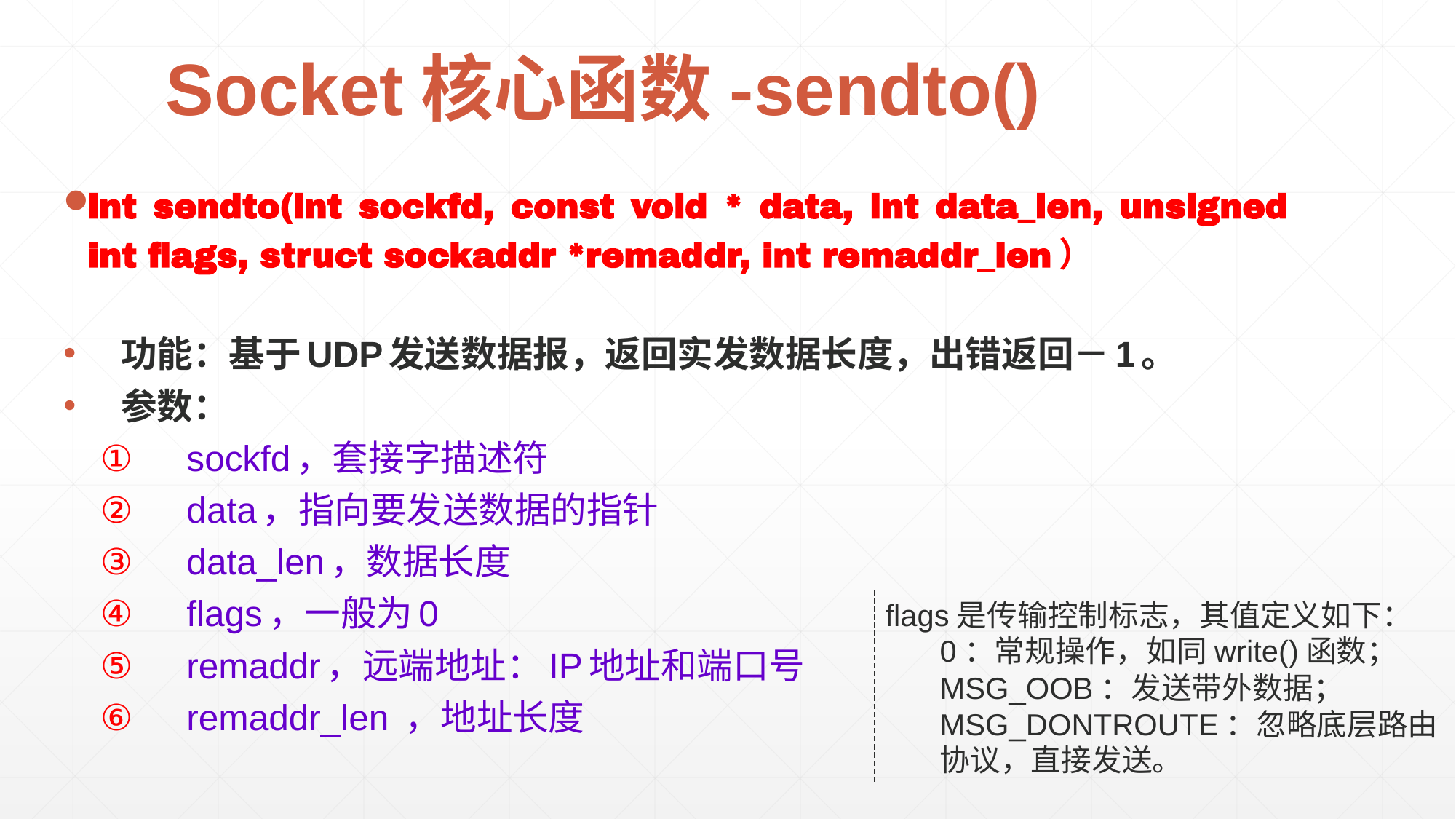

# Socket核心函数-sendto()
int sendto(int sockfd, const void * data, int data_len, unsigned int flags, struct sockaddr *remaddr, int remaddr_len）

功能：基于UDP发送数据报，返回实发数据长度，出错返回－1。
参数：
sockfd，套接字描述符
data，指向要发送数据的指针
data_len，数据长度
flags，一般为0
remaddr，远端地址：IP地址和端口号
remaddr_len ，地址长度
flags是传输控制标志，其值定义如下：
0：常规操作，如同write()函数；
MSG_OOB：发送带外数据；
MSG_DONTROUTE：忽略底层路由协议，直接发送。